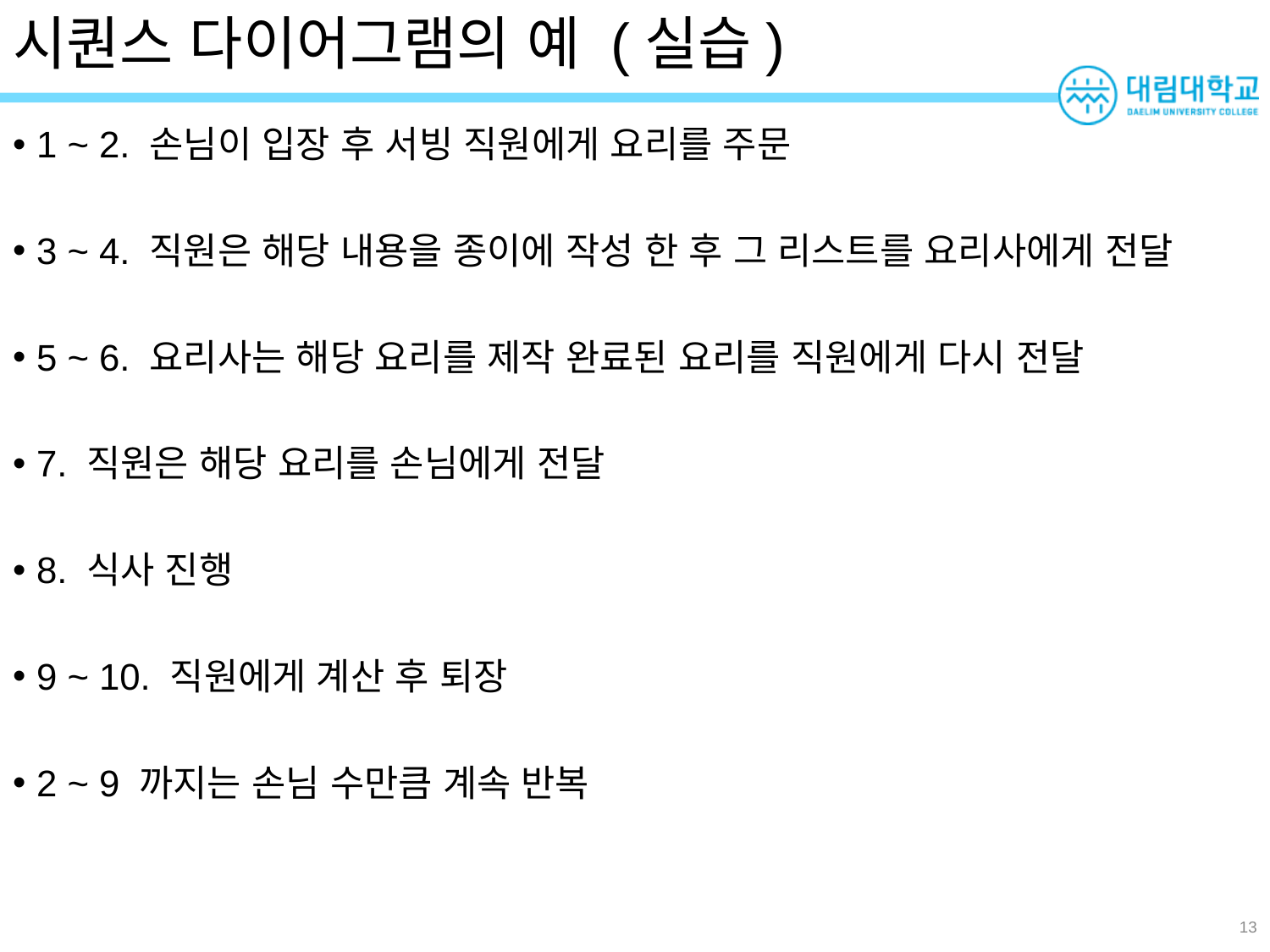

# 시퀀스 다이어그램의 예 (실습)
1 ~ 2. 손님이 입장 후 서빙 직원에게 요리를 주문

3 ~ 4. 직원은 해당 내용을 종이에 작성 한 후 그 리스트를 요리사에게 전달

5 ~ 6. 요리사는 해당 요리를 제작 완료된 요리를 직원에게 다시 전달

7. 직원은 해당 요리를 손님에게 전달

8. 식사 진행

9 ~ 10. 직원에게 계산 후 퇴장

2 ~ 9 까지는 손님 수만큼 계속 반복
13